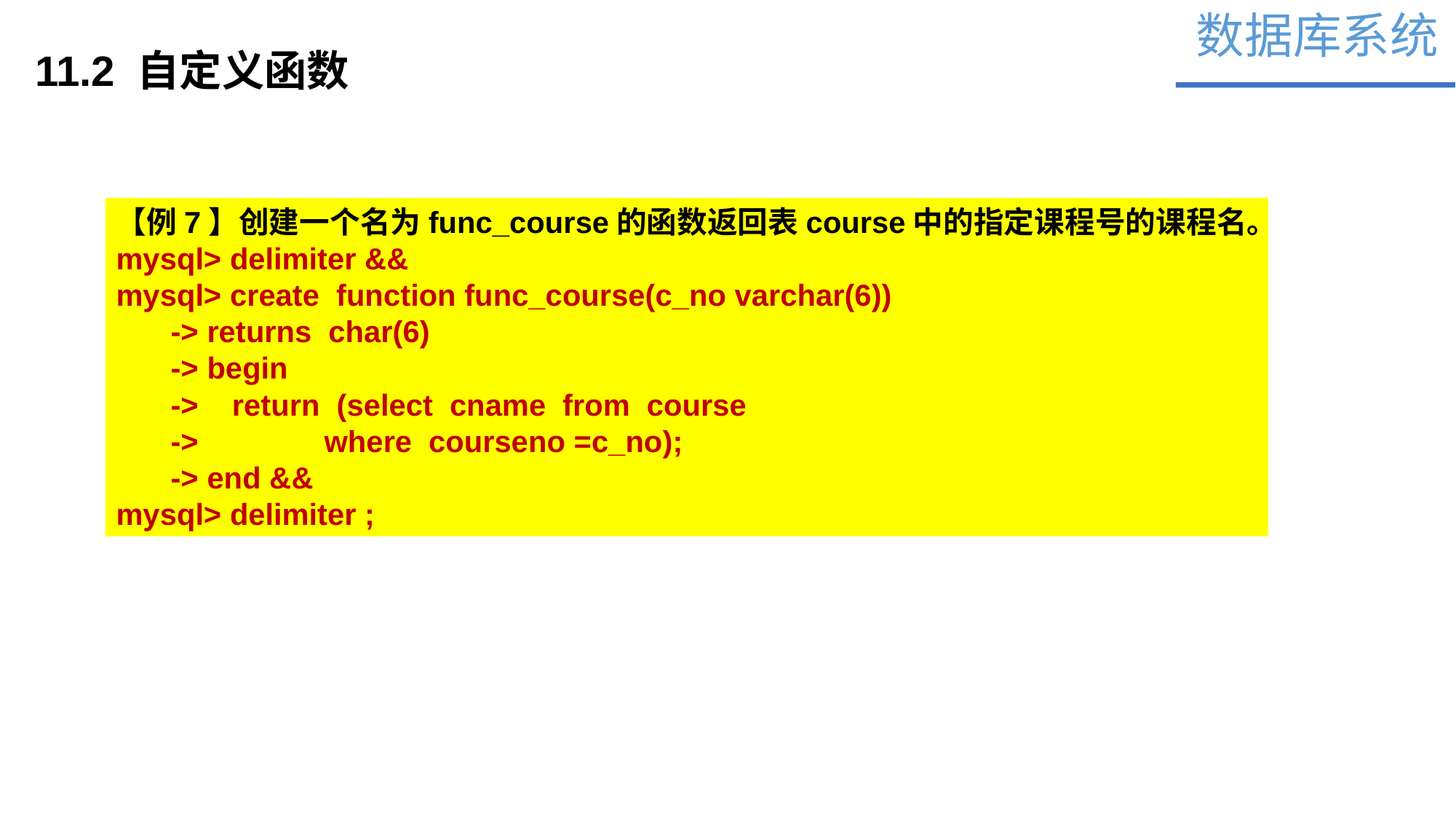

数据库系统
11.2 自定义函数

【例7】创建一个名为func_course的函数返回表course中的指定课程号的课程名。
mysql> delimiter &&
mysql> create  function func_course(c_no varchar(6))
-> returns  char(6)
-> begin
->    return  (select  cname  from  course
->               where  courseno =c_no);
-> end &&
mysql> delimiter ;